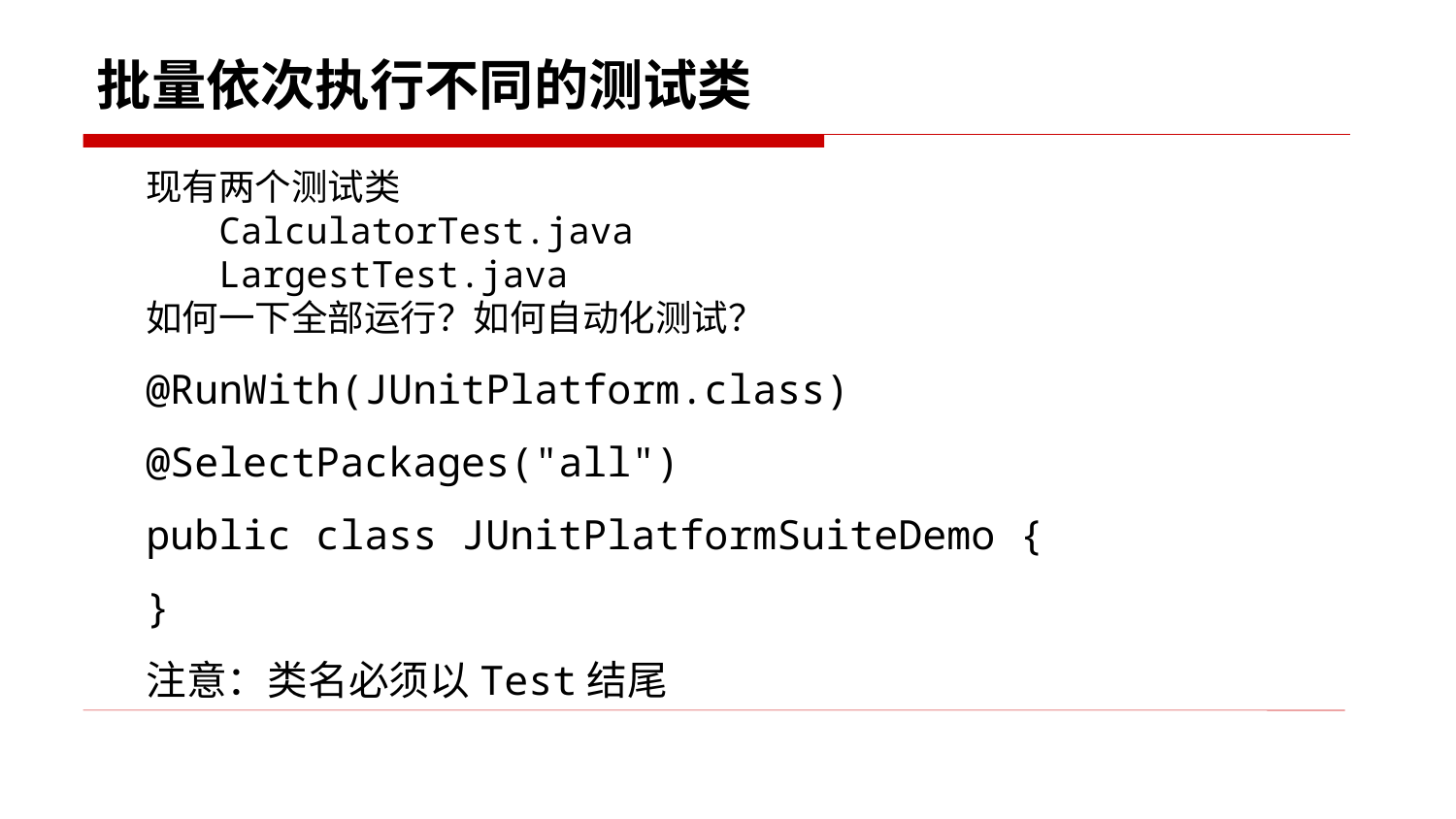

# 批量依次执行不同的测试类
现有两个测试类
CalculatorTest.java
LargestTest.java
如何一下全部运行？如何自动化测试？
@RunWith(JUnitPlatform.class)
@SelectPackages("all")
public class JUnitPlatformSuiteDemo {
}
注意：类名必须以Test结尾